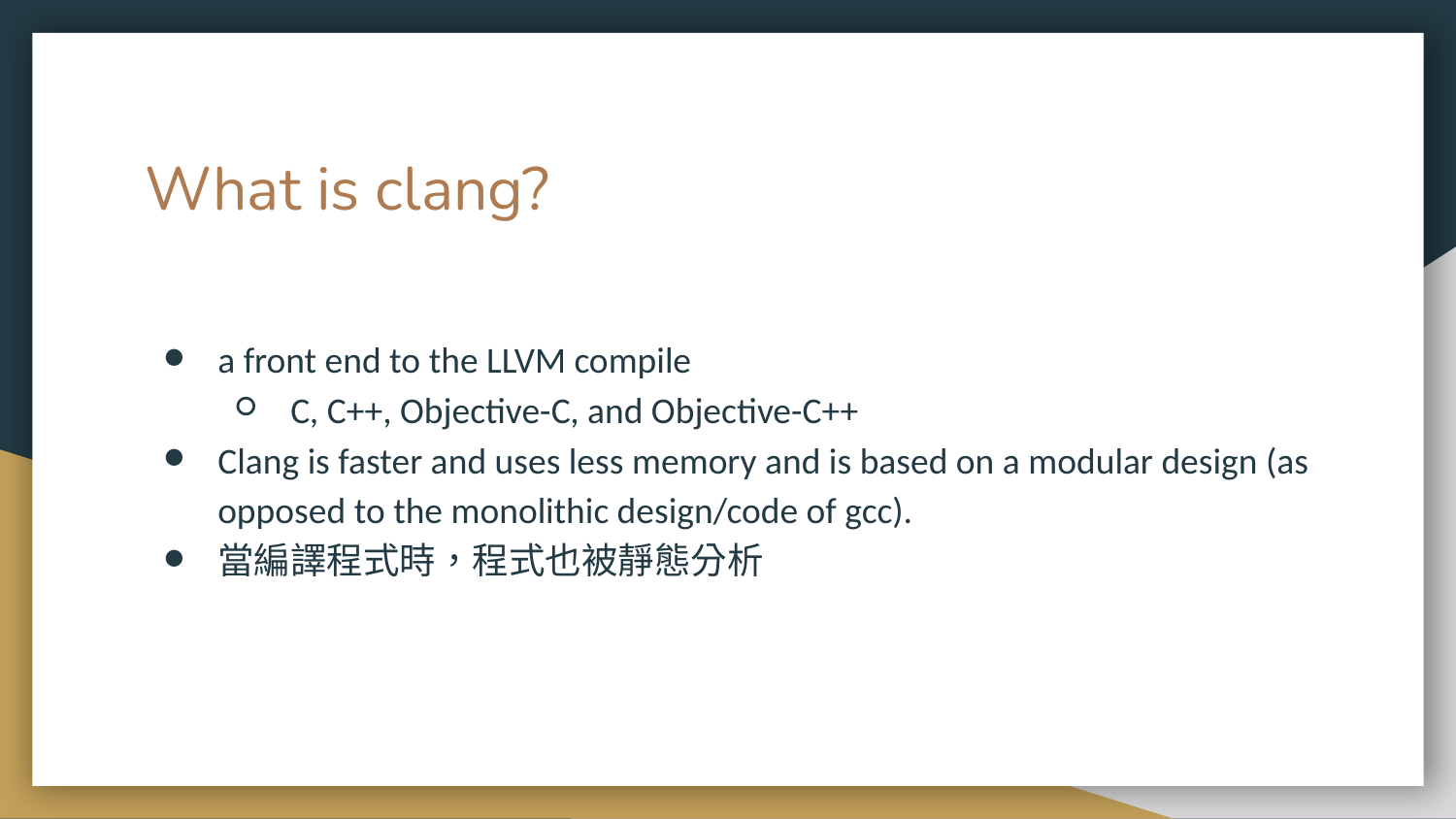

# What is clang?
a front end to the LLVM compile
C, C++, Objective-C, and Objective-C++
Clang is faster and uses less memory and is based on a modular design (as opposed to the monolithic design/code of gcc).
當編譯程式時，程式也被靜態分析